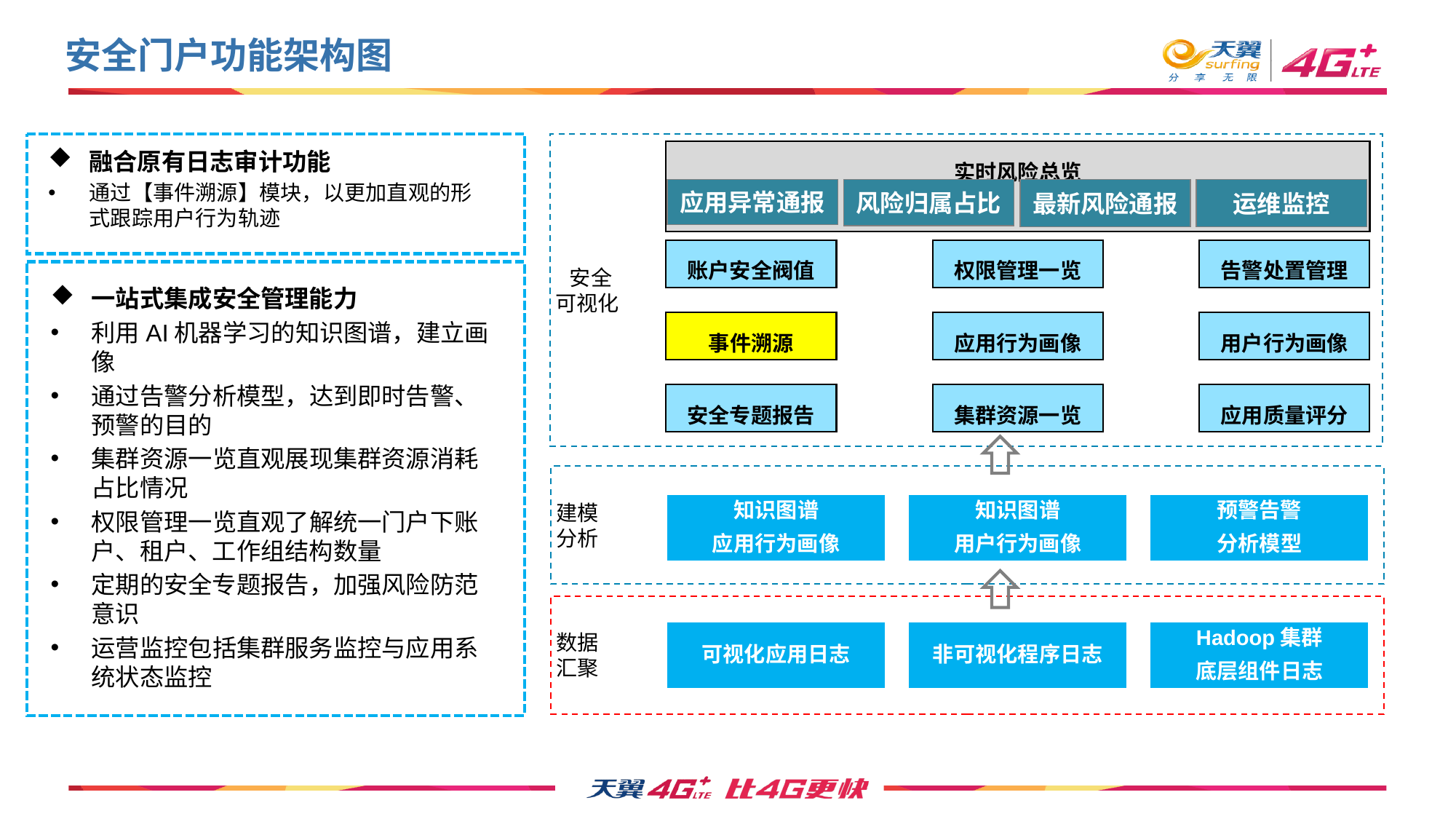

安全门户功能架构图

  安全
可视化
融合原有日志审计功能
通过【事件溯源】模块，以更加直观的形式跟踪用户行为轨迹
实时风险总览
应用异常通报
风险归属占比
最新风险通报
运维监控
账户安全阀值
权限管理一览
告警处置管理

一站式集成安全管理能力
利用AI机器学习的知识图谱，建立画像
通过告警分析模型，达到即时告警、预警的目的
集群资源一览直观展现集群资源消耗占比情况
权限管理一览直观了解统一门户下账户、租户、工作组结构数量
定期的安全专题报告，加强风险防范意识
运营监控包括集群服务监控与应用系统状态监控

事件溯源
应用行为画像
用户行为画像
安全专题报告
集群资源一览
应用质量评分

建模
分析
知识图谱
应用行为画像
知识图谱
用户行为画像
预警告警
分析模型

数据
汇聚
可视化应用日志
非可视化程序日志
Hadoop集群
底层组件日志